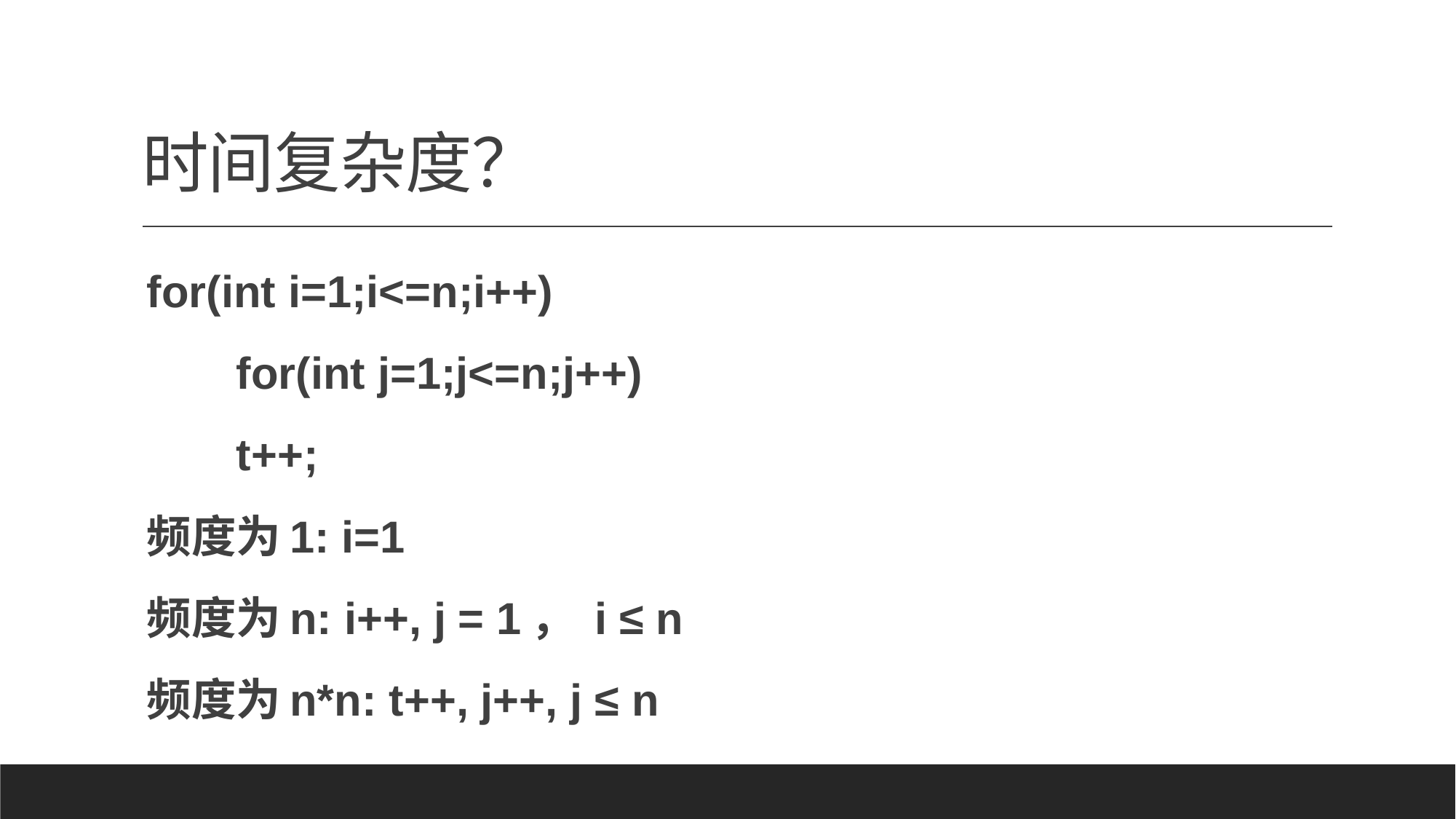

# 时间复杂度？
for(int i=1;i<=n;i++)
	for(int j=1;j<=n;j++)
		t++;
频度为1: i=1
频度为n: i++, j = 1， i ≤ n
频度为n*n: t++, j++, j ≤ n